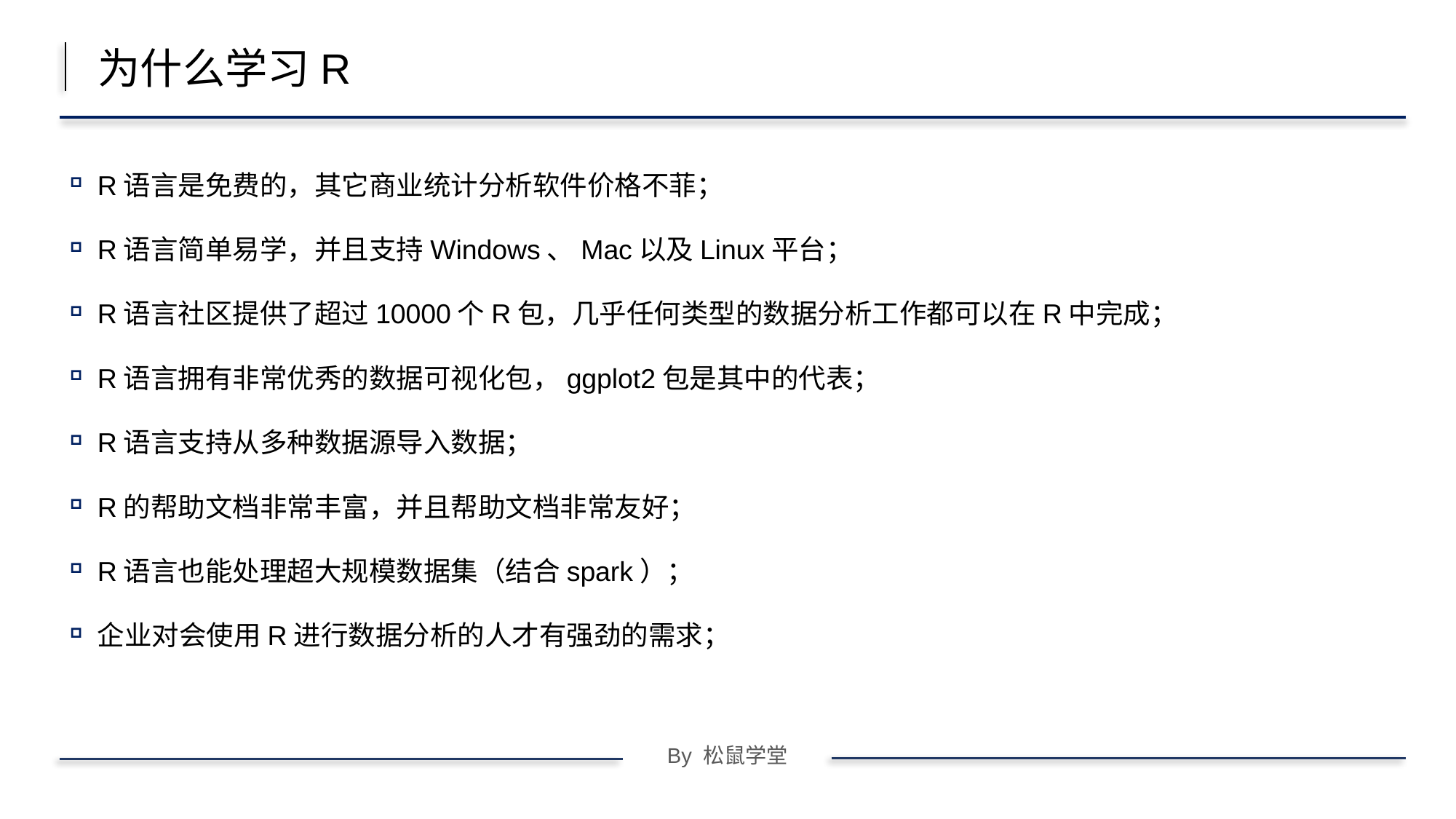

为什么学习R
R语言是免费的，其它商业统计分析软件价格不菲；
R语言简单易学，并且支持Windows、Mac以及Linux平台；
R语言社区提供了超过10000个R包，几乎任何类型的数据分析工作都可以在R中完成；
R语言拥有非常优秀的数据可视化包，ggplot2包是其中的代表；
R语言支持从多种数据源导入数据；
R的帮助文档非常丰富，并且帮助文档非常友好；
R语言也能处理超大规模数据集（结合spark）；
企业对会使用R进行数据分析的人才有强劲的需求；